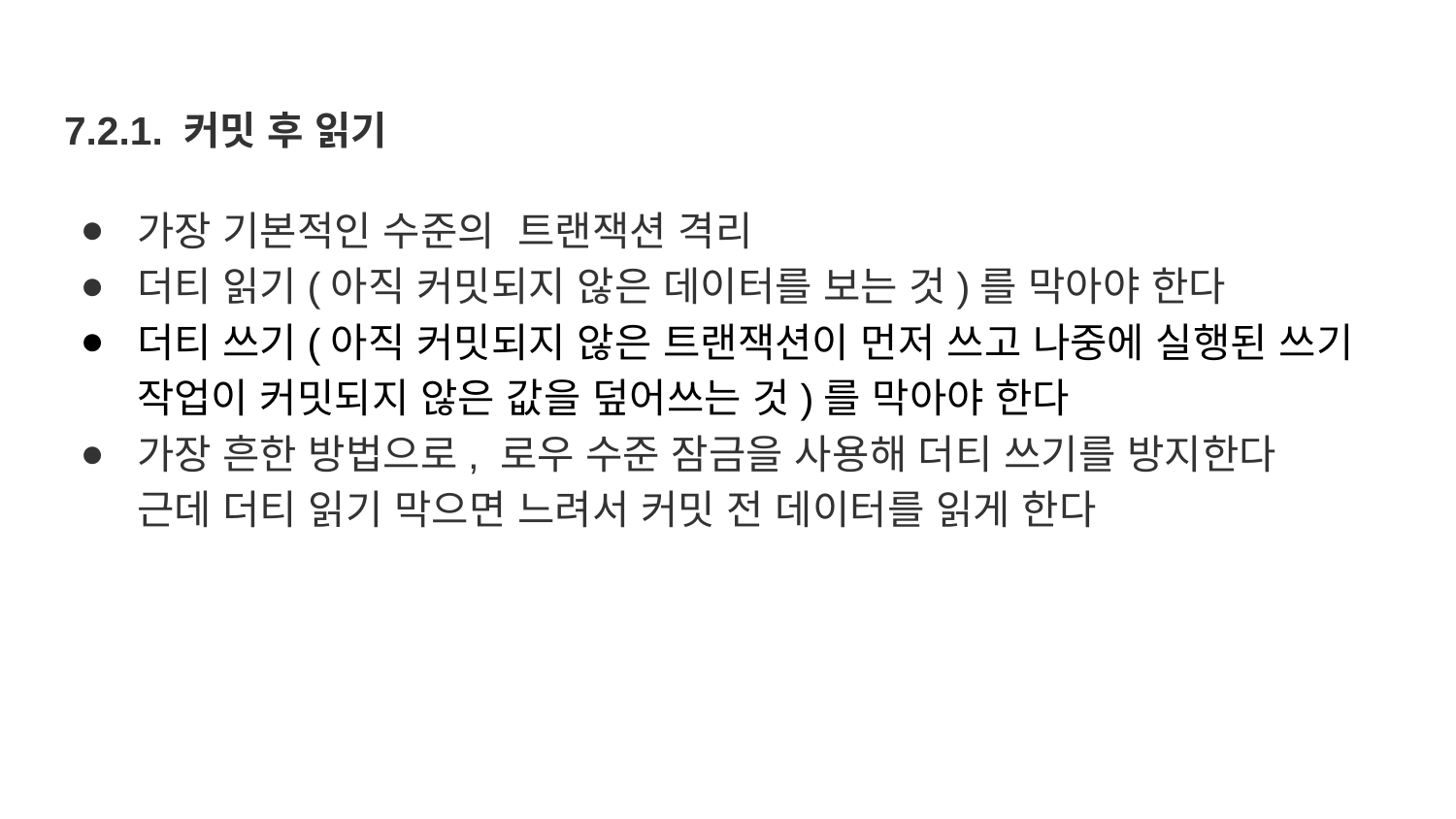

# 7.2.1. 커밋 후 읽기
가장 기본적인 수준의  트랜잭션 격리
더티 읽기(아직 커밋되지 않은 데이터를 보는 것)를 막아야 한다
더티 쓰기(아직 커밋되지 않은 트랜잭션이 먼저 쓰고 나중에 실행된 쓰기 작업이 커밋되지 않은 값을 덮어쓰는 것)를 막아야 한다
가장 흔한 방법으로, 로우 수준 잠금을 사용해 더티 쓰기를 방지한다
근데 더티 읽기 막으면 느려서 커밋 전 데이터를 읽게 한다